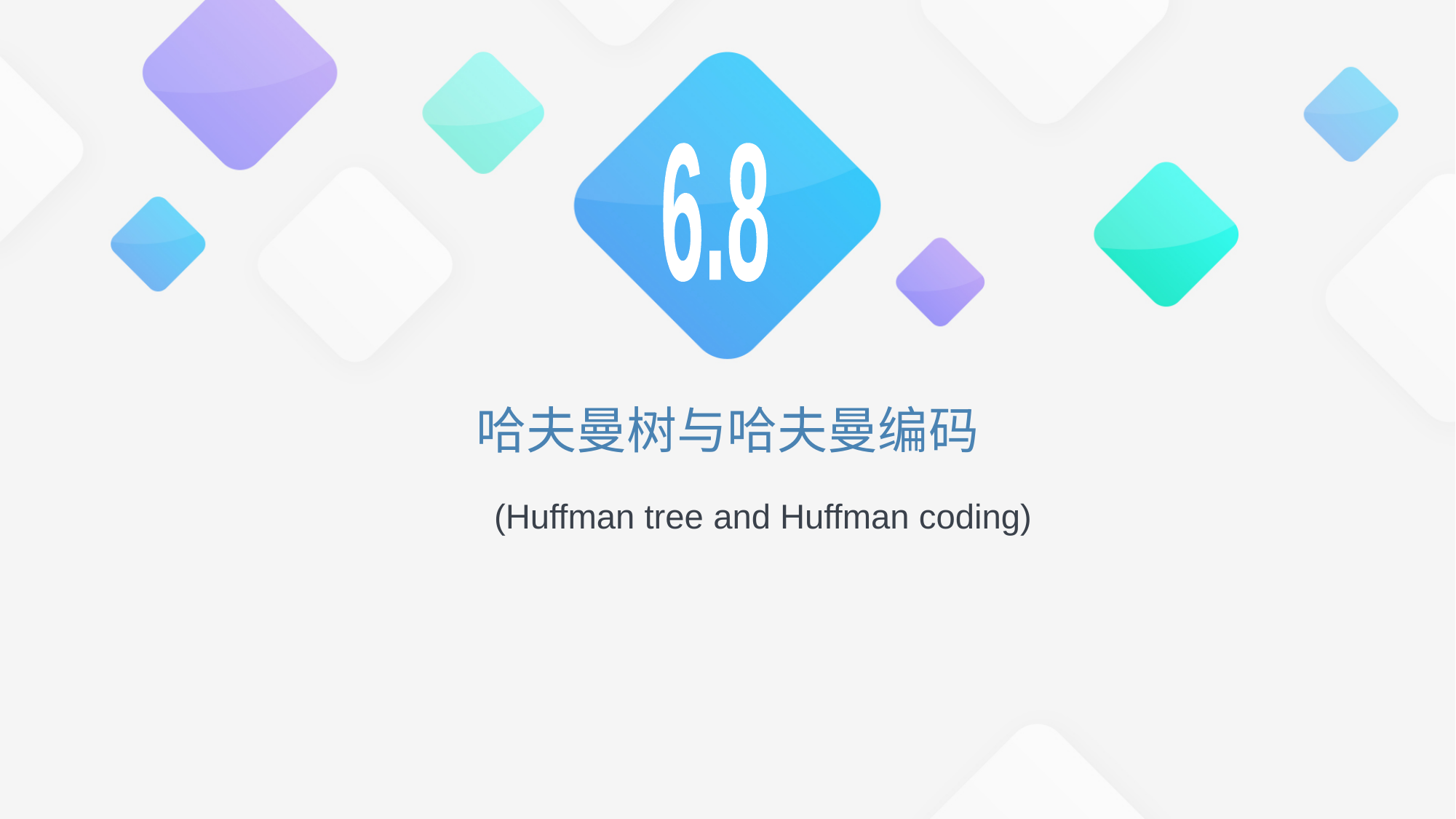

6.8

# 哈夫曼树与哈夫曼编码
(Huffman tree and Huffman coding)